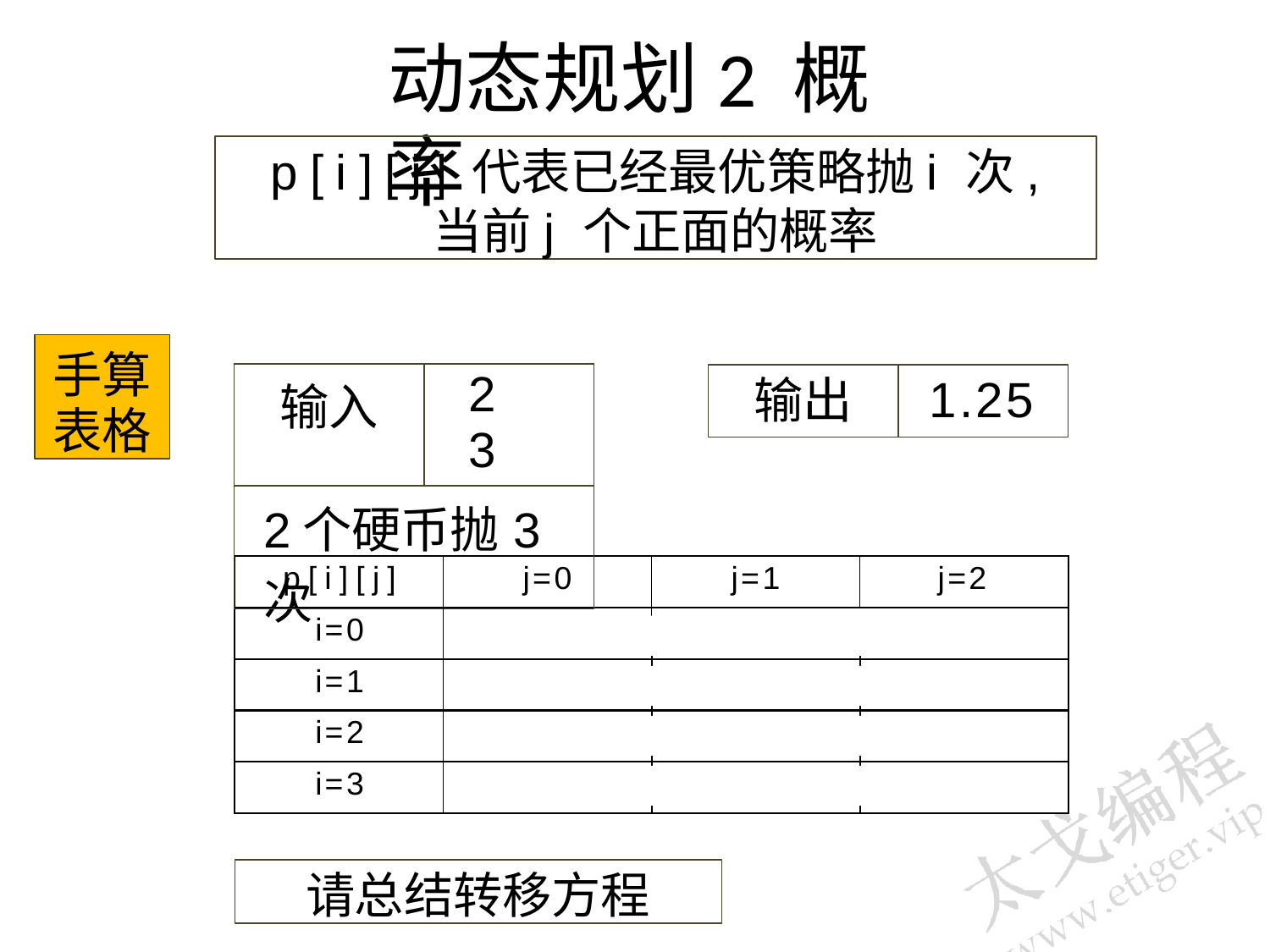

# 动态规划2 概率
p[i][j]代表已经最优策略抛i次,
当前j个正面的概率
手算 表格
| 输入 | 2 3 |
| --- | --- |
| 2个硬币抛3次 |  |

1.25
输出

| p[i][j] | j=0 | j=1 | j=2 |
| --- | --- | --- | --- |
| i=0 |  |  |  |
| i=1 |  |  |  |
| i=2 |  |  |  |
| i=3 |  |  |  |

1	0	0
0.5	0.5	0
0.25	0.5	0.25
0.125	0.5	0.375
请总结转移方程